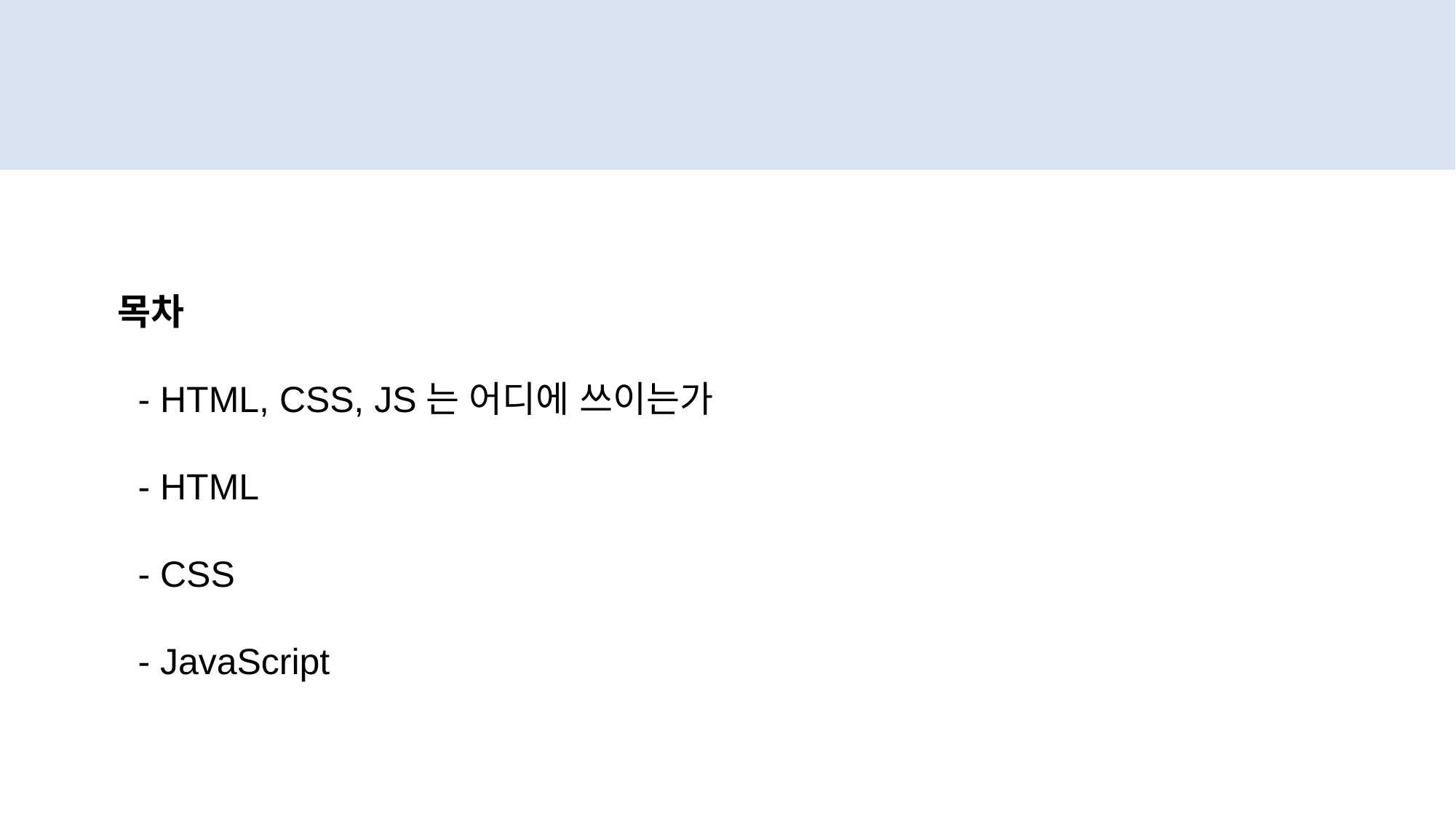

목차

  - HTML, CSS, JS는 어디에 쓰이는가

  - HTML

  - CSS

  - JavaScript